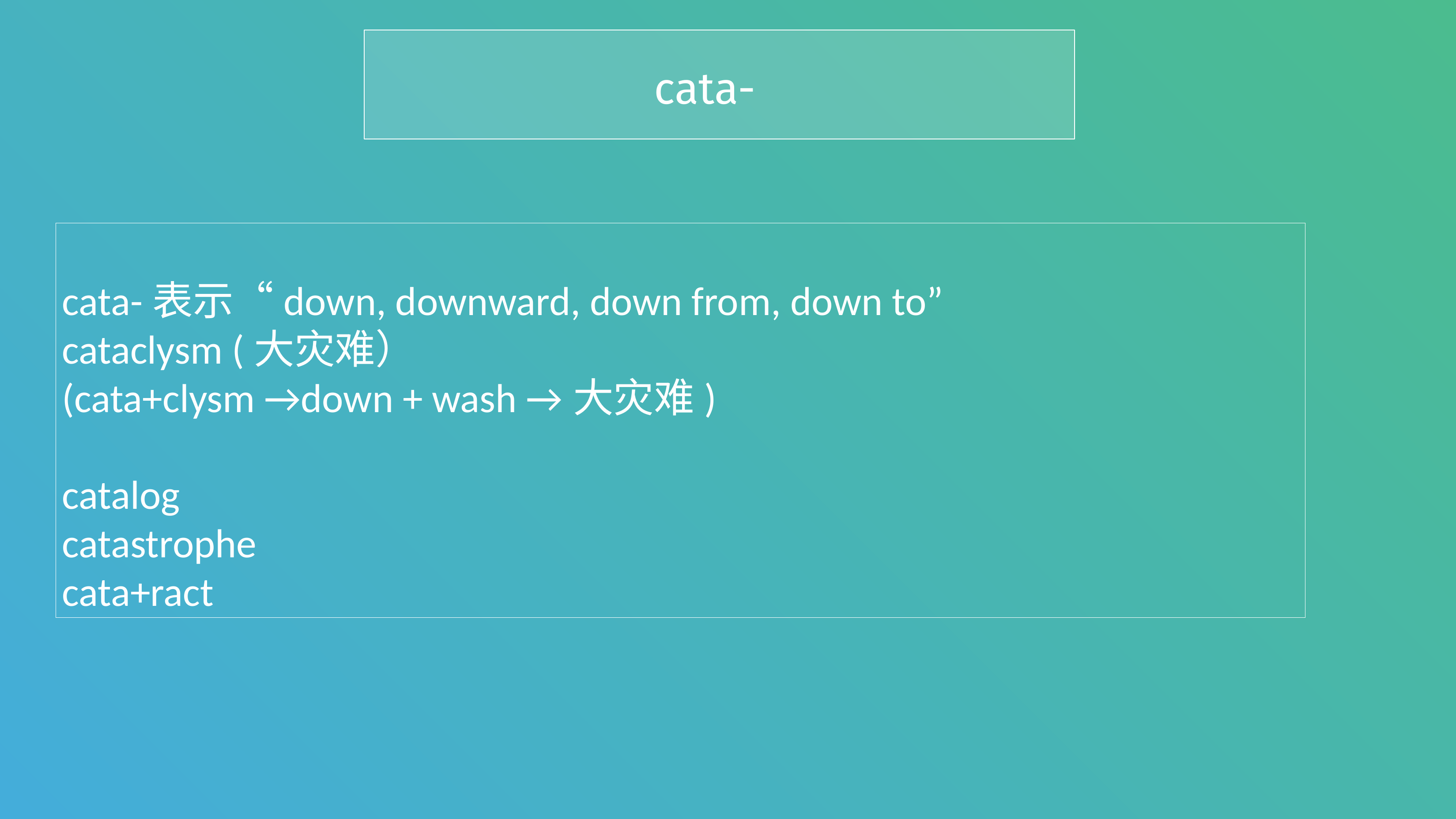

cata-

cata-表示“down, downward, down from, down to”
cataclysm (大灾难）
(cata+clysm →down + wash →大灾难)

catalog
catastrophe
cata+ract